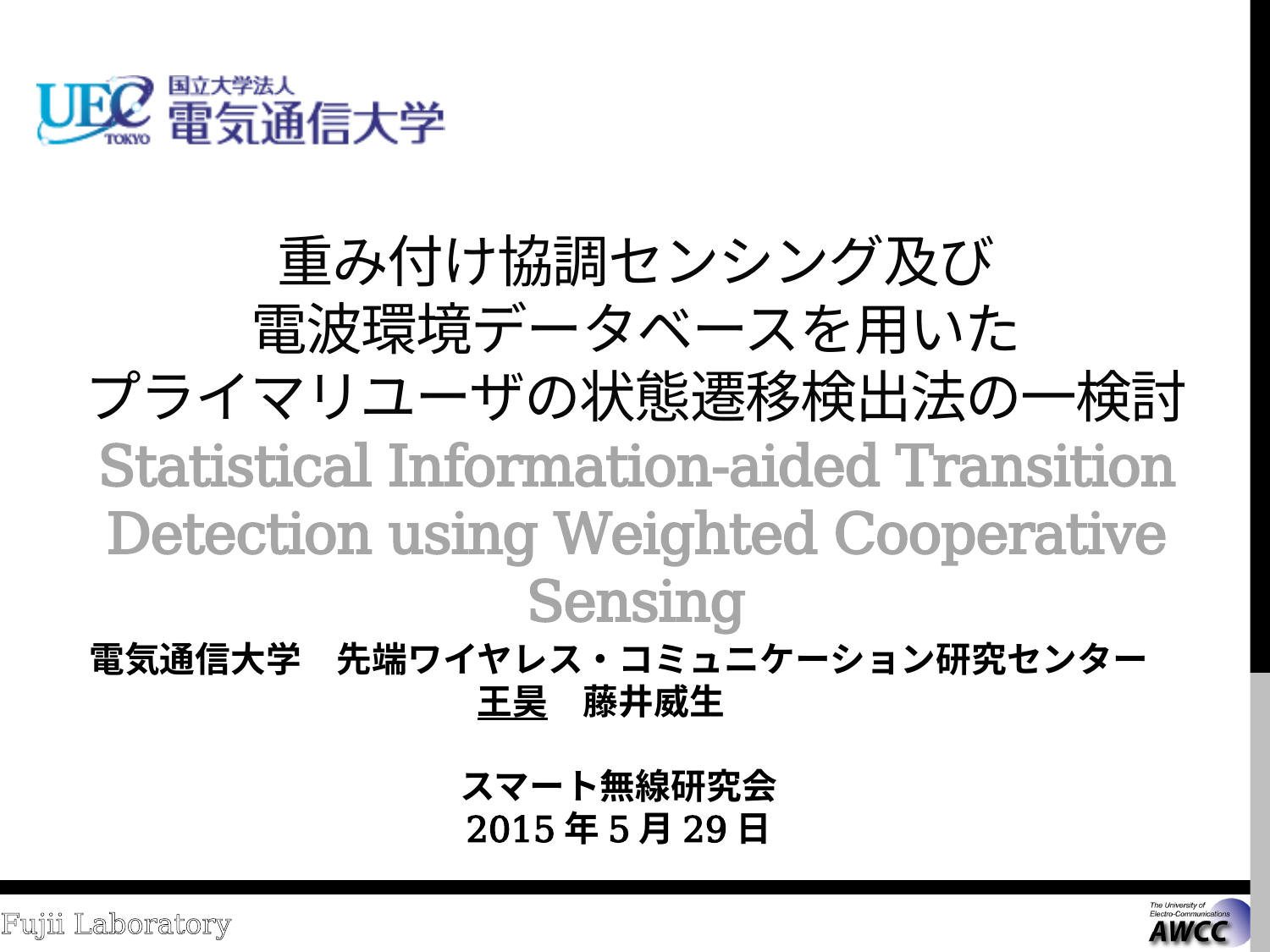

# 重み付け協調センシング及び 電波環境データベースを用いた プライマリユーザの状態遷移検出法の一検討 Statistical Information-aided Transition Detection using Weighted Cooperative Sensing